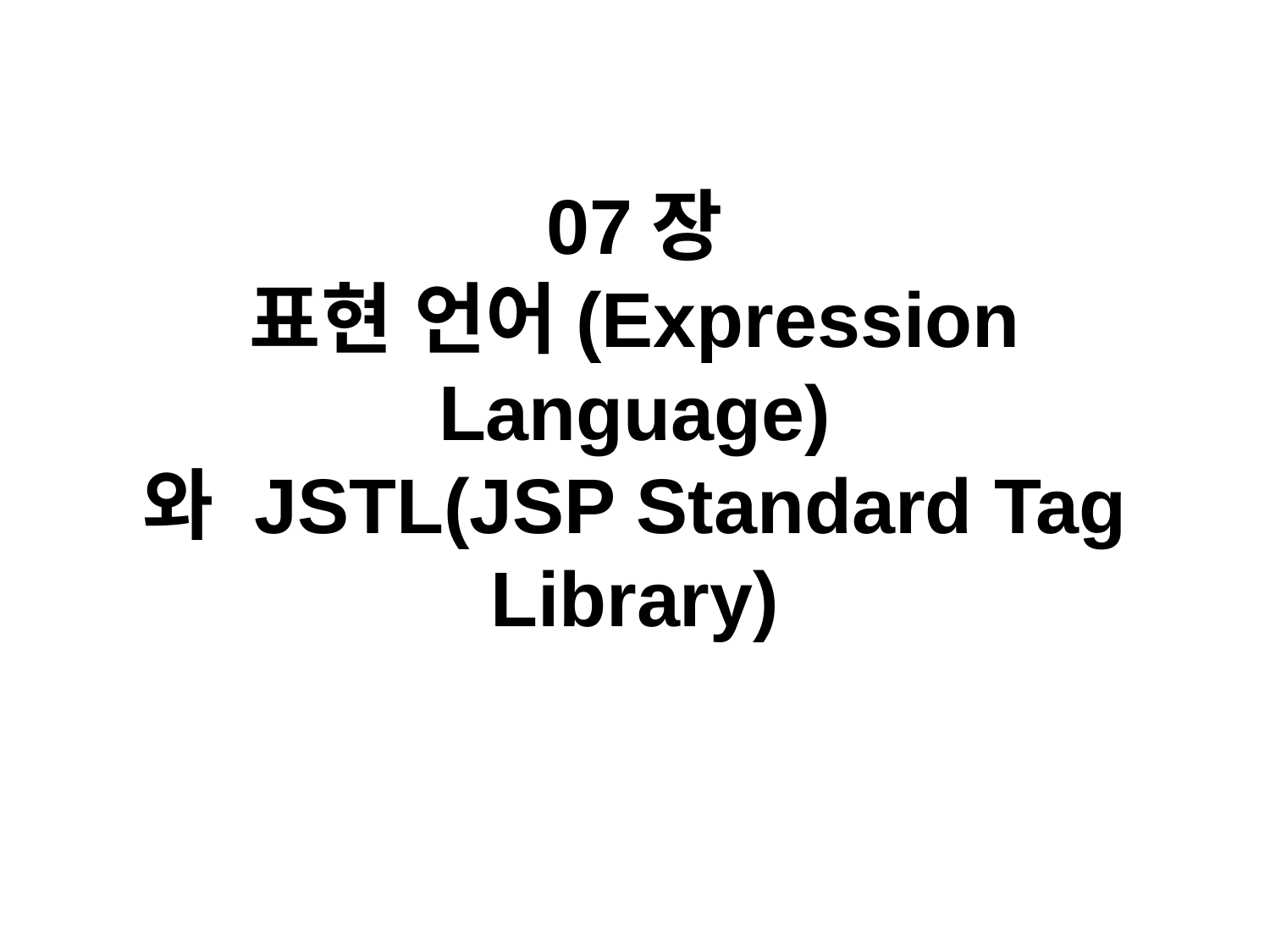

# 07장 표현 언어(Expression Language) 와 JSTL(JSP Standard Tag Library)